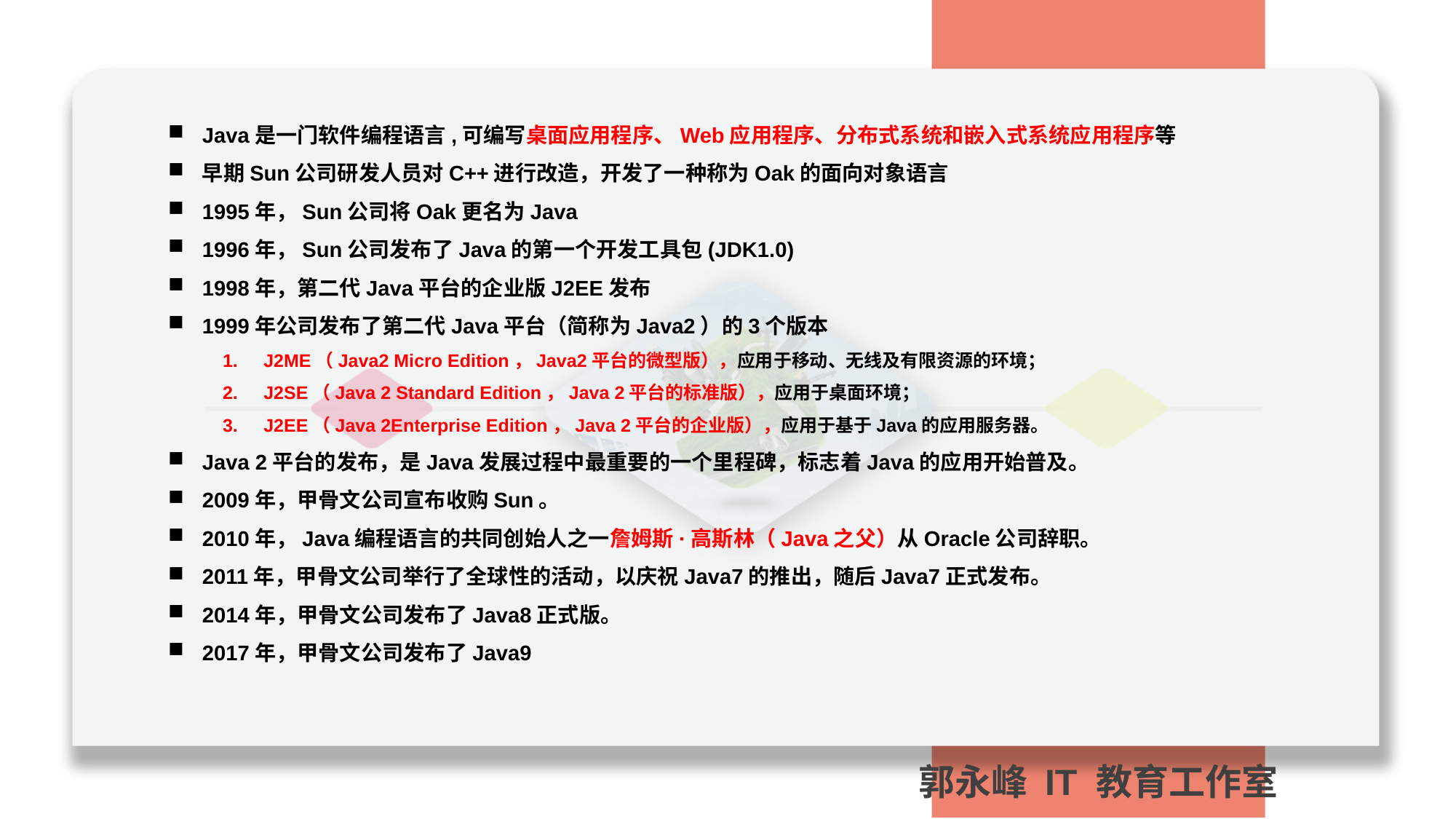

Java是一门软件编程语言,可编写桌面应用程序、Web应用程序、分布式系统和嵌入式系统应用程序等
早期Sun公司研发人员对C++进行改造，开发了一种称为Oak的面向对象语言
1995年，Sun公司将Oak更名为Java
1996年，Sun公司发布了Java的第一个开发工具包(JDK1.0)
1998年，第二代Java平台的企业版J2EE发布
1999年公司发布了第二代Java平台（简称为Java2）的3个版本
J2ME（Java2 Micro Edition，Java2平台的微型版），应用于移动、无线及有限资源的环境；
J2SE（Java 2 Standard Edition，Java 2平台的标准版），应用于桌面环境；
J2EE（Java 2Enterprise Edition，Java 2平台的企业版），应用于基于Java的应用服务器。
Java 2平台的发布，是Java发展过程中最重要的一个里程碑，标志着Java的应用开始普及。
2009年，甲骨文公司宣布收购Sun。
2010年，Java编程语言的共同创始人之一詹姆斯·高斯林（Java之父）从Oracle公司辞职。
2011年，甲骨文公司举行了全球性的活动，以庆祝Java7的推出，随后Java7正式发布。
2014年，甲骨文公司发布了Java8正式版。
2017年，甲骨文公司发布了Java9